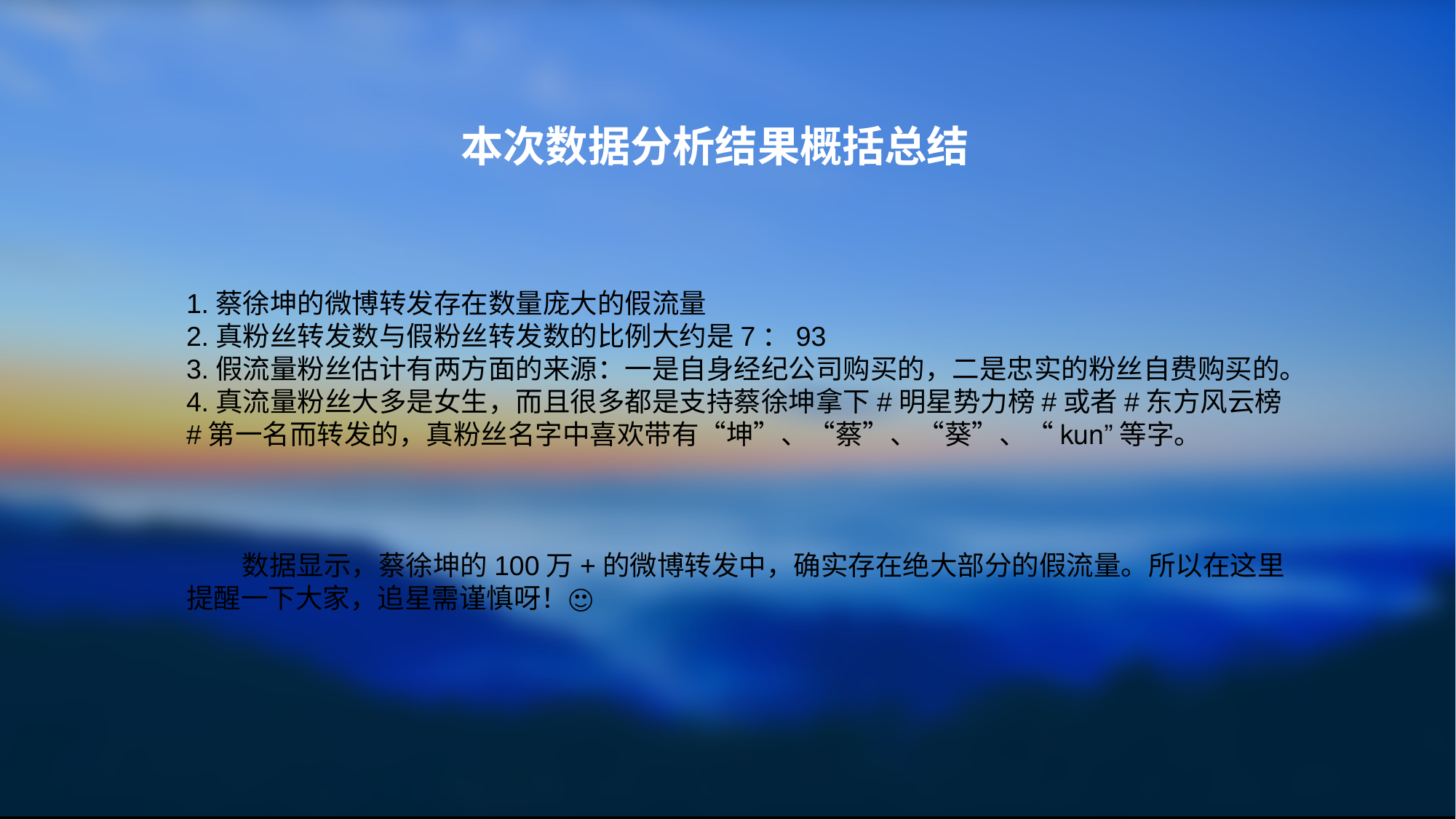

本次数据分析结果概括总结
1.蔡徐坤的微博转发存在数量庞大的假流量
2.真粉丝转发数与假粉丝转发数的比例大约是7：93
3.假流量粉丝估计有两方面的来源：一是自身经纪公司购买的，二是忠实的粉丝自费购买的。
4.真流量粉丝大多是女生，而且很多都是支持蔡徐坤拿下#明星势力榜#或者#东方风云榜#第一名而转发的，真粉丝名字中喜欢带有“坤”、“蔡”、“葵”、“kun”等字。

        数据显示，蔡徐坤的100万+的微博转发中，确实存在绝大部分的假流量。所以在这里提醒一下大家，追星需谨慎呀！🙂